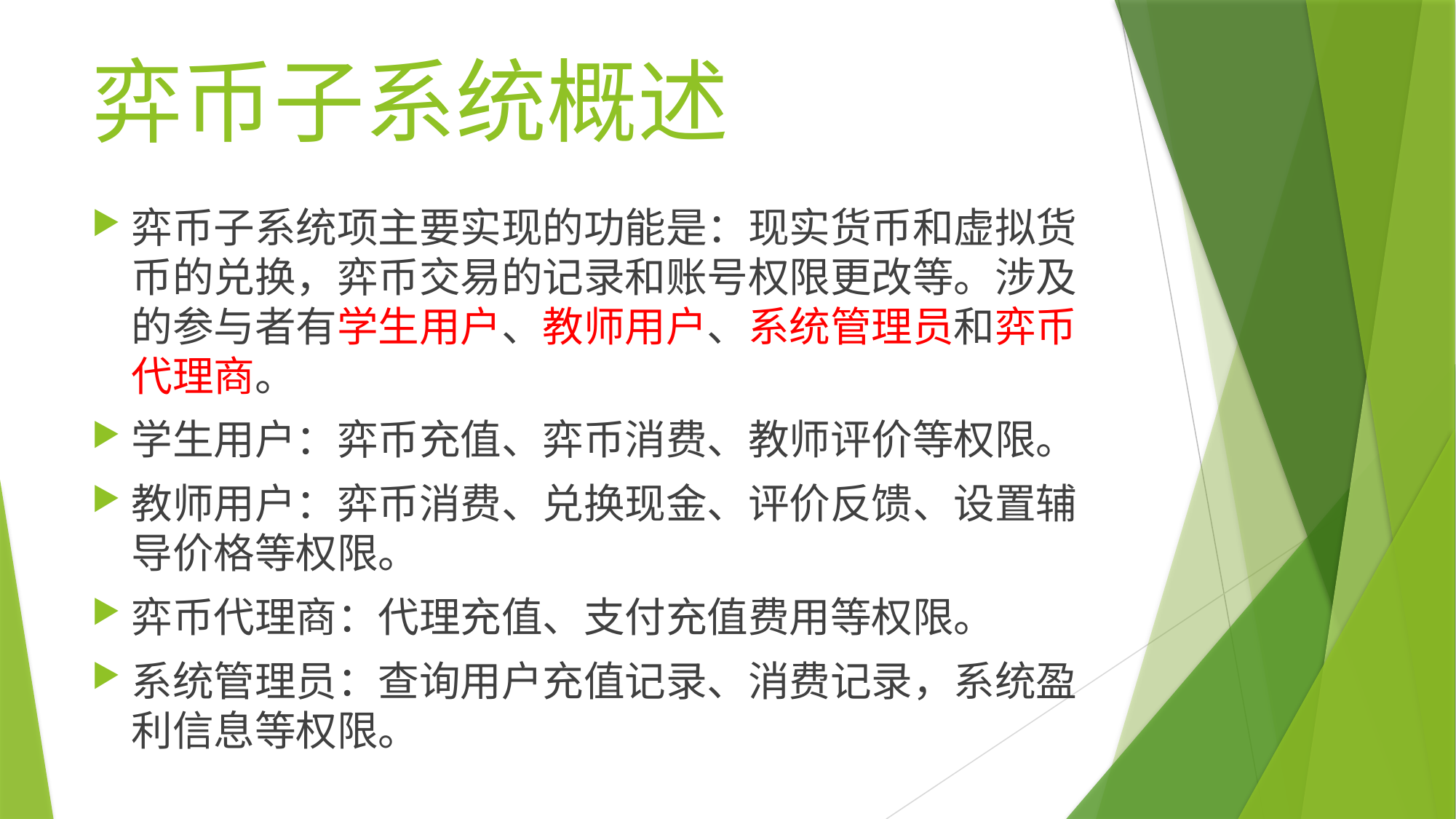

# 弈币子系统概述
弈币子系统项主要实现的功能是：现实货币和虚拟货币的兑换，弈币交易的记录和账号权限更改等。涉及的参与者有学生用户、教师用户、系统管理员和弈币代理商。
学生用户：弈币充值、弈币消费、教师评价等权限。
教师用户：弈币消费、兑换现金、评价反馈、设置辅导价格等权限。
弈币代理商：代理充值、支付充值费用等权限。
系统管理员：查询用户充值记录、消费记录，系统盈利信息等权限。